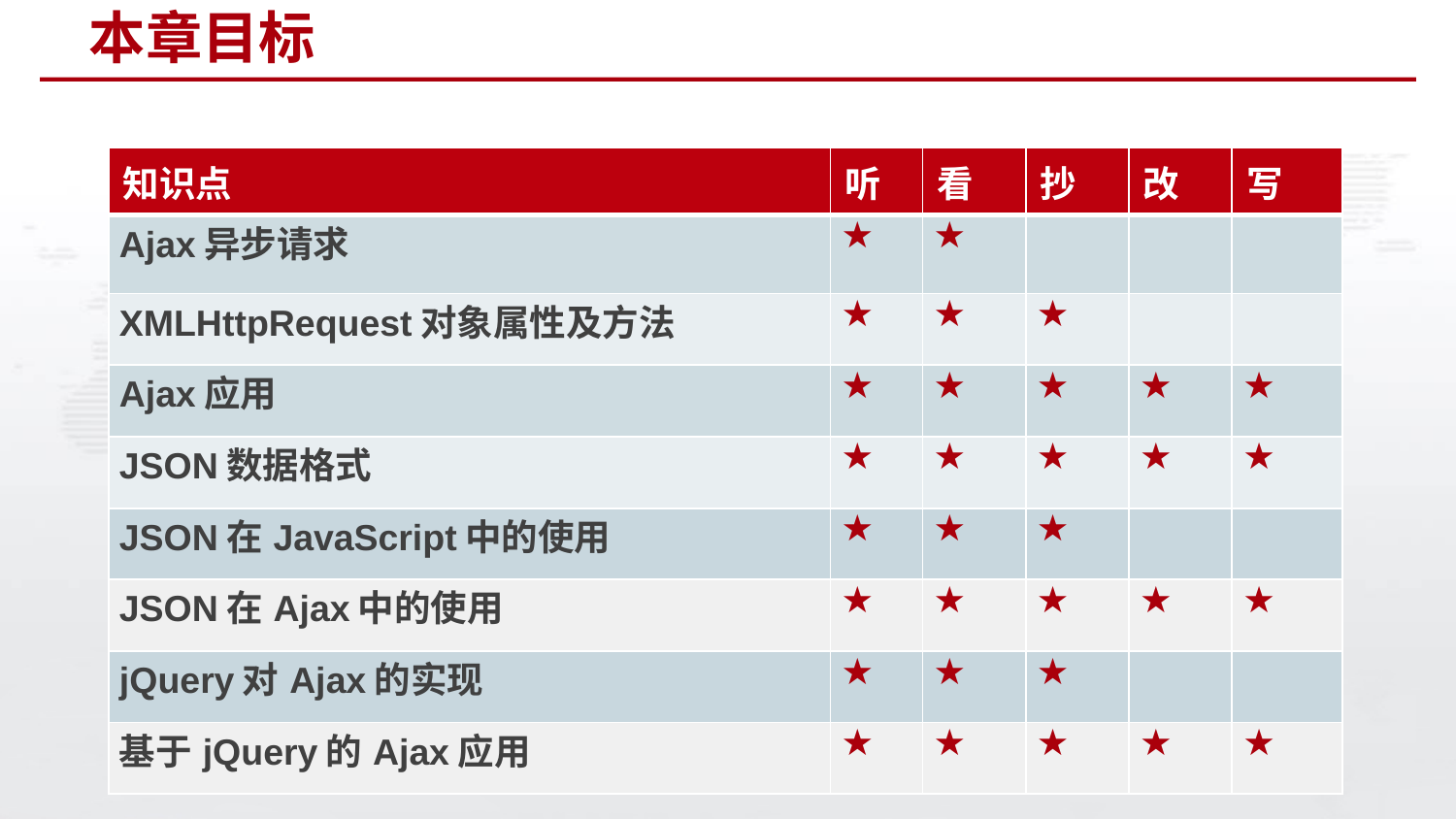

# 本章目标

| 知识点 | 听 | 看 | 抄 | 改 | 写 |
| --- | --- | --- | --- | --- | --- |
| Ajax异步请求 | ★ | ★ |  |  |  |
| XMLHttpRequest对象属性及方法 | ★ | ★ | ★ |  |  |
| Ajax应用 | ★ | ★ | ★ | ★ | ★ |
| JSON数据格式 | ★ | ★ | ★ | ★ | ★ |
| JSON在JavaScript中的使用 | ★ | ★ | ★ |  |  |
| JSON在Ajax中的使用 | ★ | ★ | ★ | ★ | ★ |
| jQuery对Ajax的实现 | ★ | ★ | ★ |  |  |
| 基于jQuery的Ajax应用 | ★ | ★ | ★ | ★ | ★ |